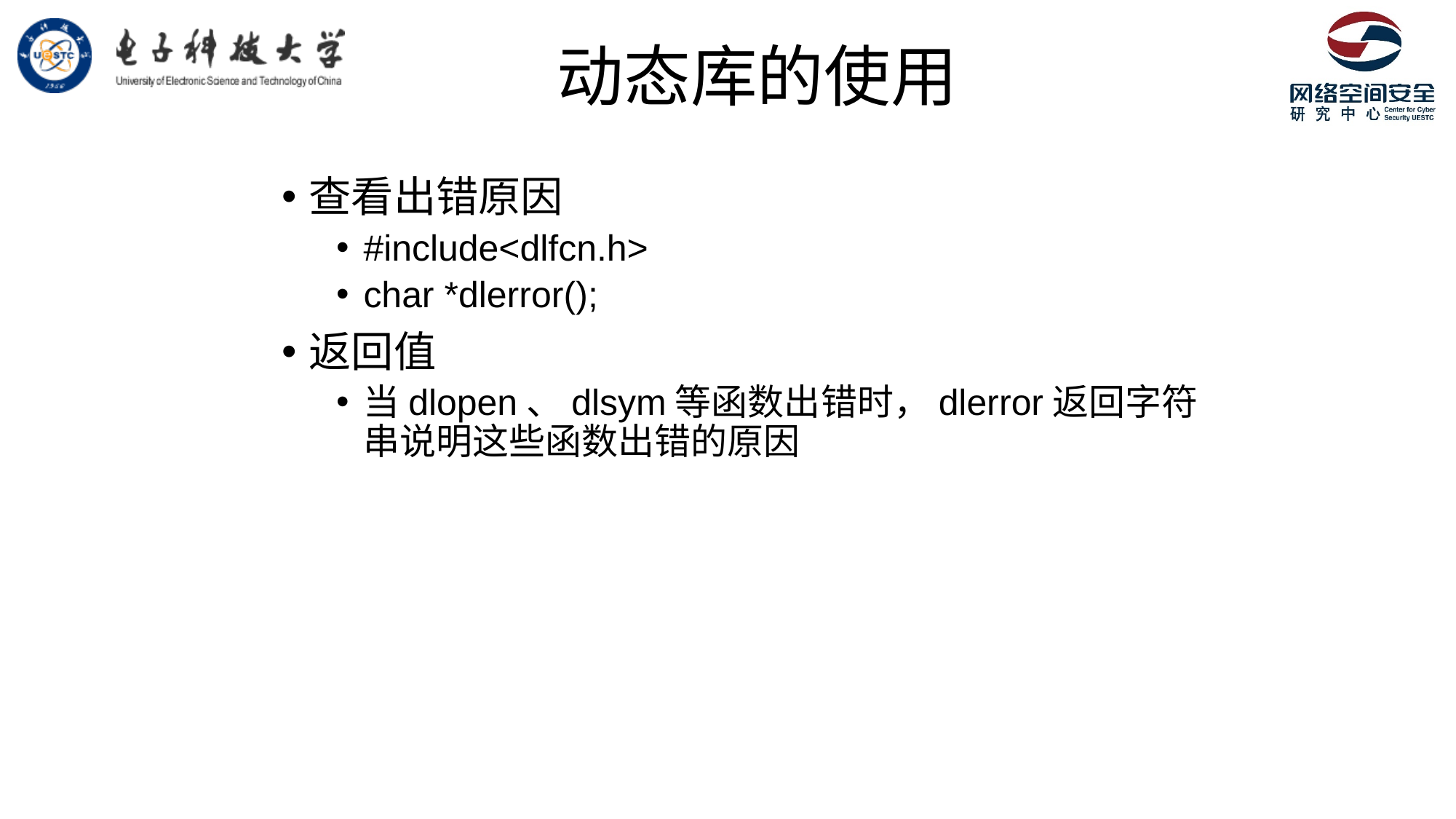

# 动态库的使用
查看出错原因
#include<dlfcn.h>
char *dlerror();
返回值
当dlopen、dlsym等函数出错时，dlerror返回字符串说明这些函数出错的原因